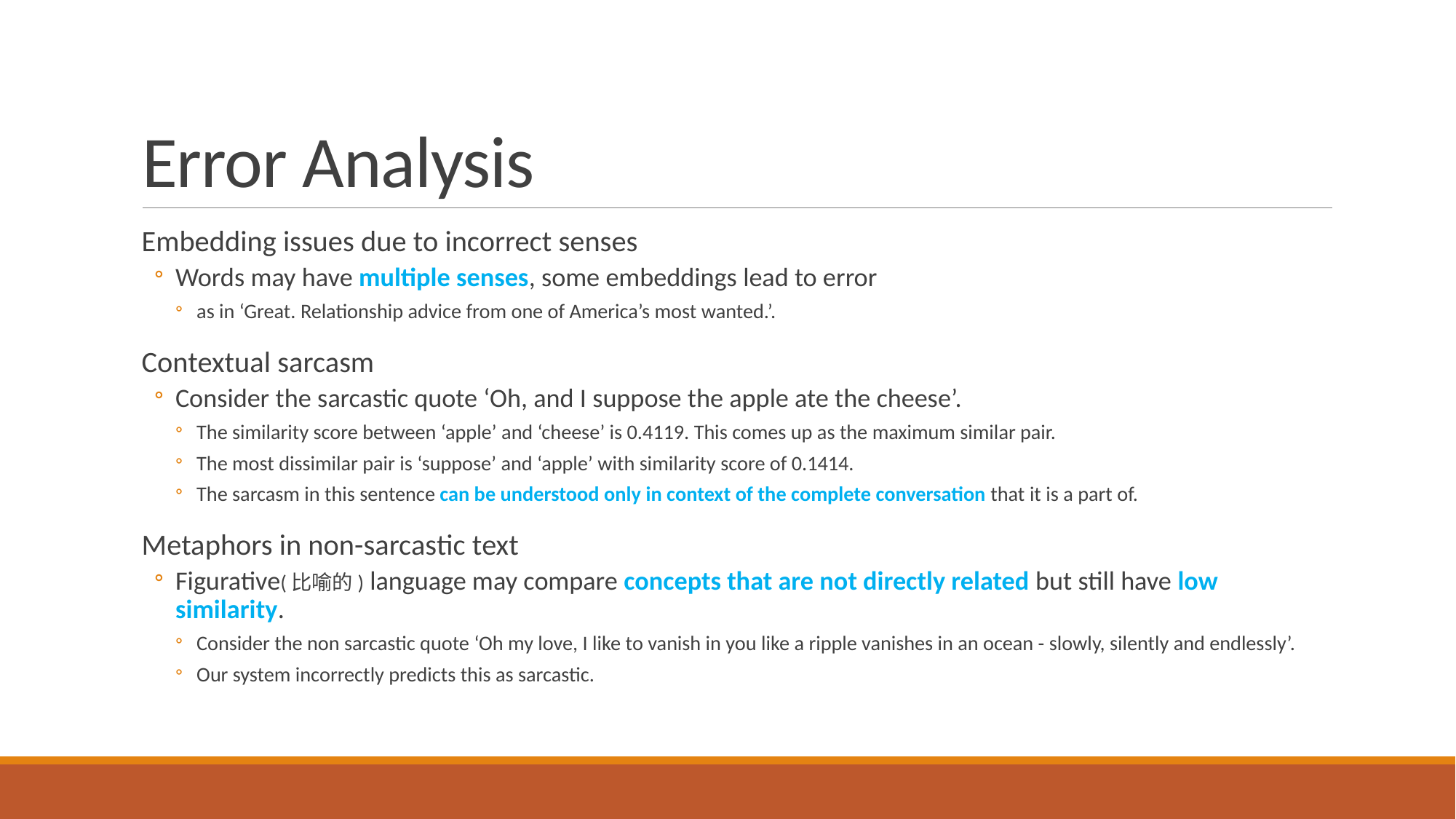

# Error Analysis
Embedding issues due to incorrect senses
Words may have multiple senses, some embeddings lead to error
as in ‘Great. Relationship advice from one of America’s most wanted.’.
Contextual sarcasm
Consider the sarcastic quote ‘Oh, and I suppose the apple ate the cheese’.
The similarity score between ‘apple’ and ‘cheese’ is 0.4119. This comes up as the maximum similar pair.
The most dissimilar pair is ‘suppose’ and ‘apple’ with similarity score of 0.1414.
The sarcasm in this sentence can be understood only in context of the complete conversation that it is a part of.
Metaphors in non-sarcastic text
Figurative(比喻的) language may compare concepts that are not directly related but still have low similarity.
Consider the non sarcastic quote ‘Oh my love, I like to vanish in you like a ripple vanishes in an ocean - slowly, silently and endlessly’.
Our system incorrectly predicts this as sarcastic.